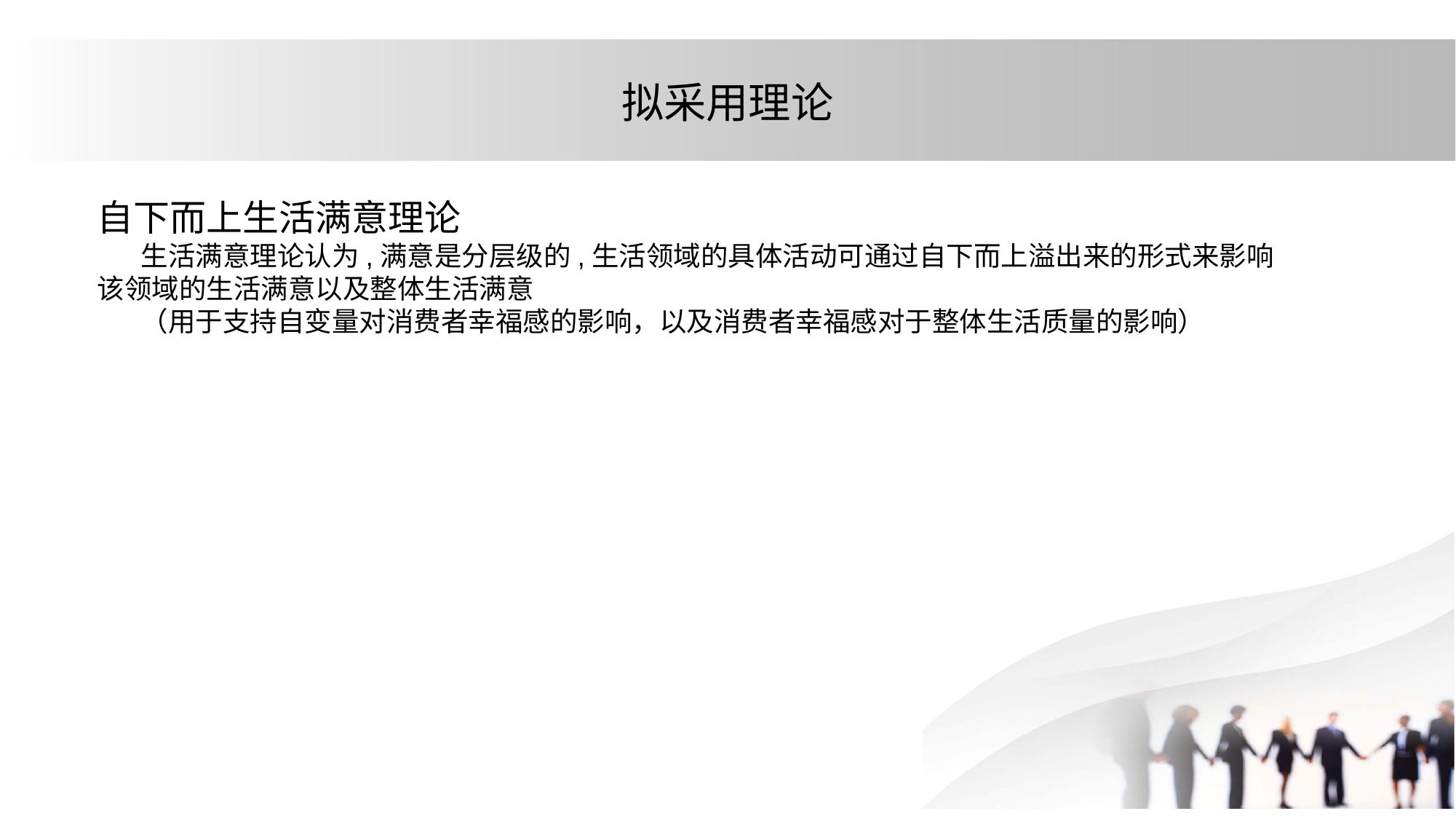

# 拟采用理论
自下而上生活满意理论
      生活满意理论认为,满意是分层级的,生活领域的具体活动可通过自下而上溢出来的形式来影响该领域的生活满意以及整体生活满意
      （用于支持自变量对消费者幸福感的影响，以及消费者幸福感对于整体生活质量的影响）